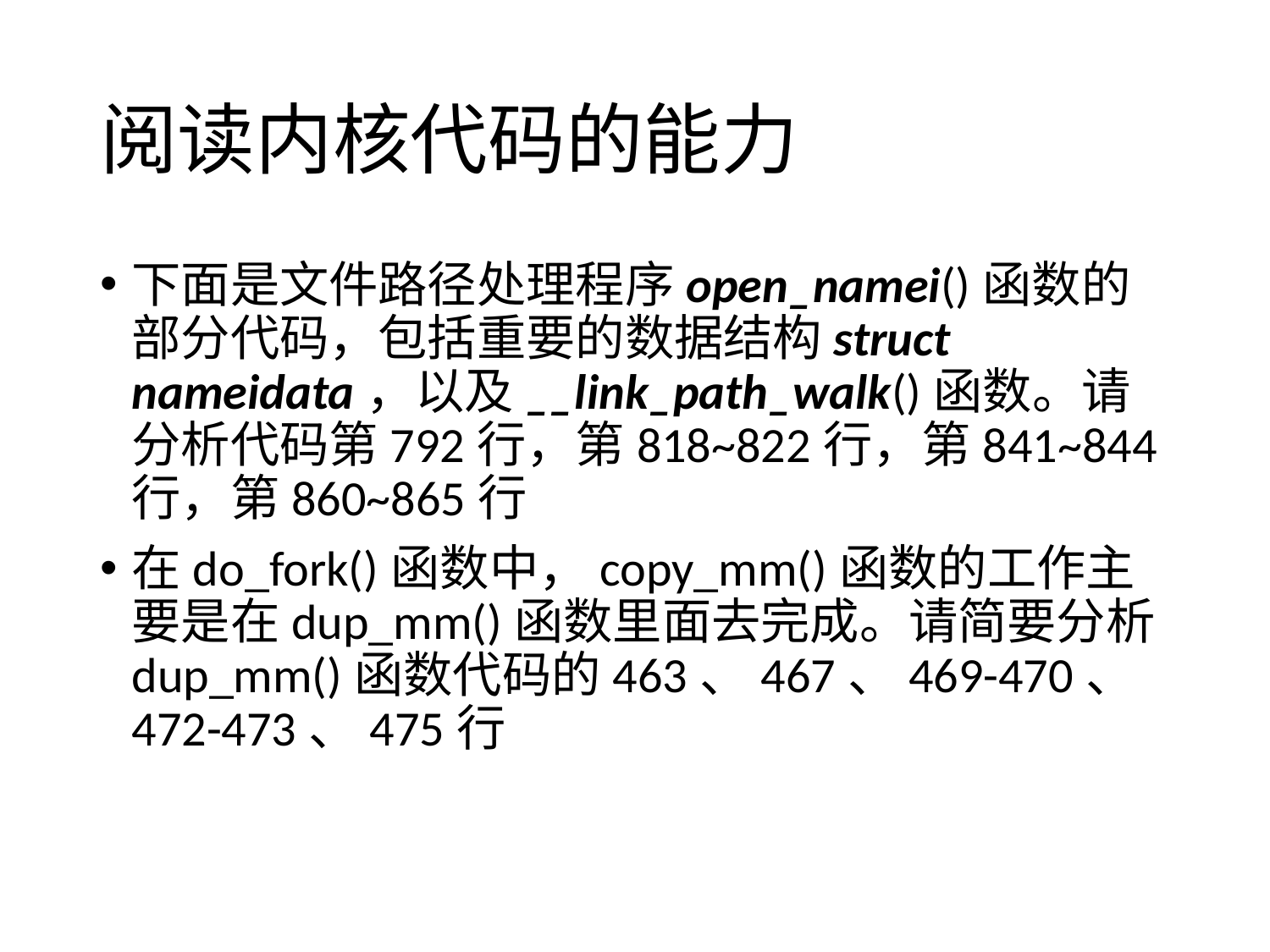

# 阅读内核代码的能力
下面是文件路径处理程序open_namei()函数的部分代码，包括重要的数据结构struct nameidata，以及__link_path_walk()函数。请分析代码第792行，第818~822行，第841~844行，第860~865行
在do_fork()函数中，copy_mm()函数的工作主要是在dup_mm()函数里面去完成。请简要分析dup_mm()函数代码的463、467、469-470、472-473、475行